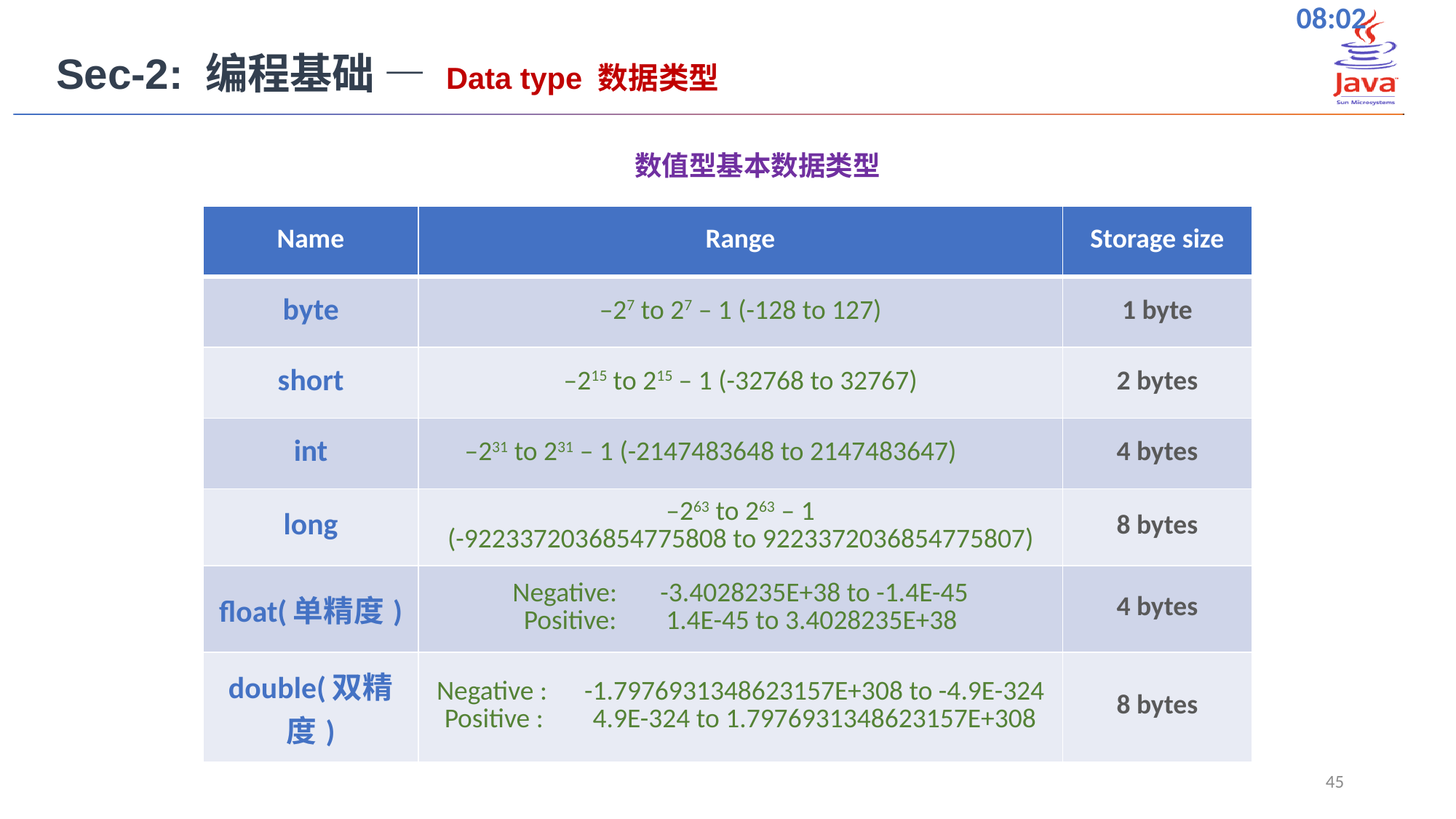

Sec-2: 编程基础 — Data type 数据类型
数值型基本数据类型
| Name | Range | Storage size |
| --- | --- | --- |
| byte | –27 to 27 – 1 (-128 to 127) | 1 byte |
| short | –215 to 215 – 1 (-32768 to 32767) | 2 bytes |
| int | –231 to 231 – 1 (-2147483648 to 2147483647) | 4 bytes |
| long | –263 to 263 – 1 (-9223372036854775808 to 9223372036854775807) | 8 bytes |
| float(单精度) | Negative: -3.4028235E+38 to -1.4E-45 Positive: 1.4E-45 to 3.4028235E+38 | 4 bytes |
| double(双精度) | Negative : -1.7976931348623157E+308 to -4.9E-324 Positive : 4.9E-324 to 1.7976931348623157E+308 | 8 bytes |
45